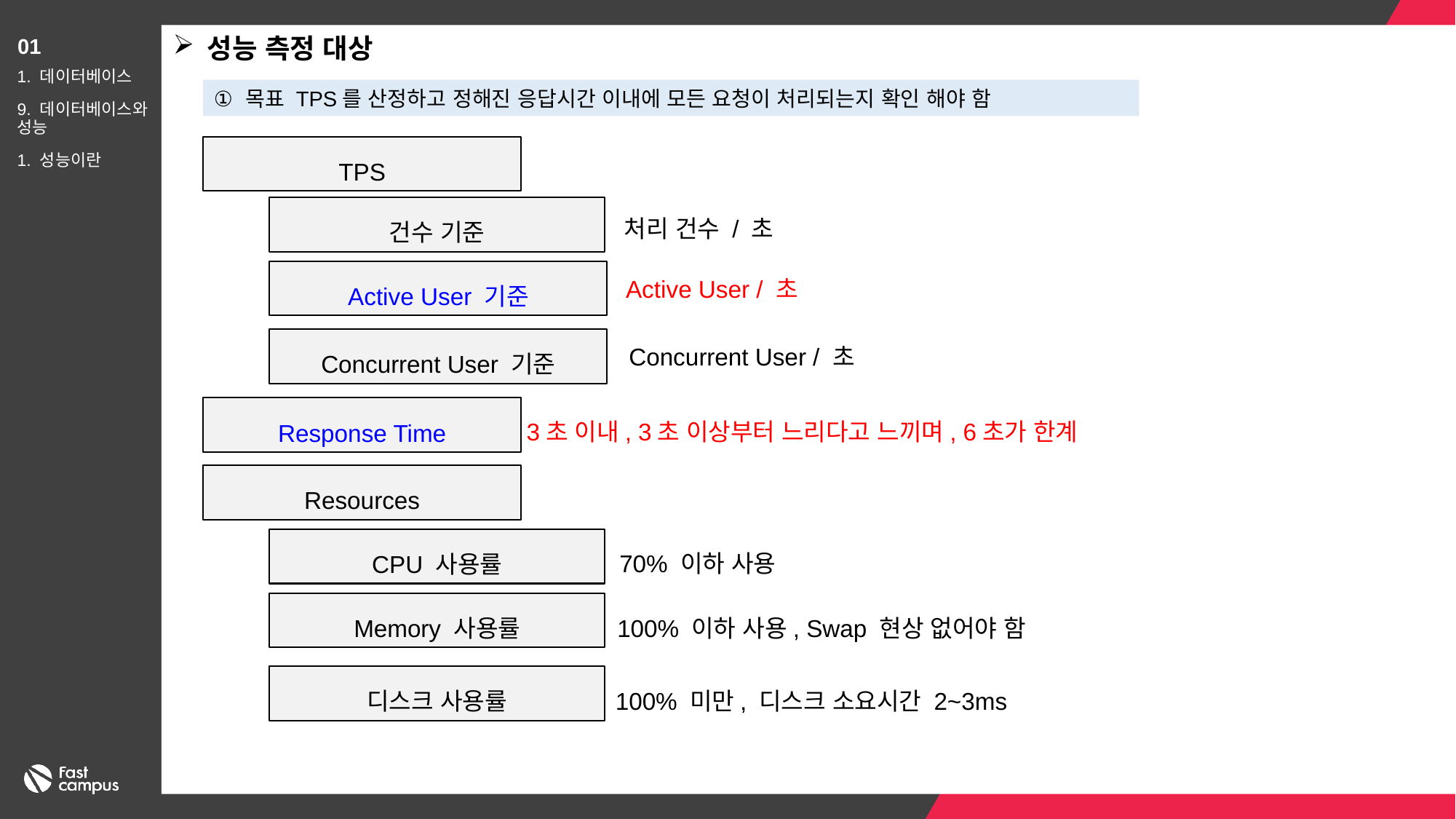

성능 측정 대상
01
1. 데이터베이스
9. 데이터베이스와 성능
1. 성능이란
목표 TPS를 산정하고 정해진 응답시간 이내에 모든 요청이 처리되는지 확인 해야 함
TPS
처리 건수 / 초
건수 기준
Active User / 초
Active User 기준
Concurrent User / 초
Concurrent User 기준
3초 이내, 3초 이상부터 느리다고 느끼며, 6초가 한계
Response Time
Resources
70% 이하 사용
CPU 사용률
Memory 사용률
100% 이하 사용, Swap 현상 없어야 함
디스크 사용률
100% 미만, 디스크 소요시간 2~3ms